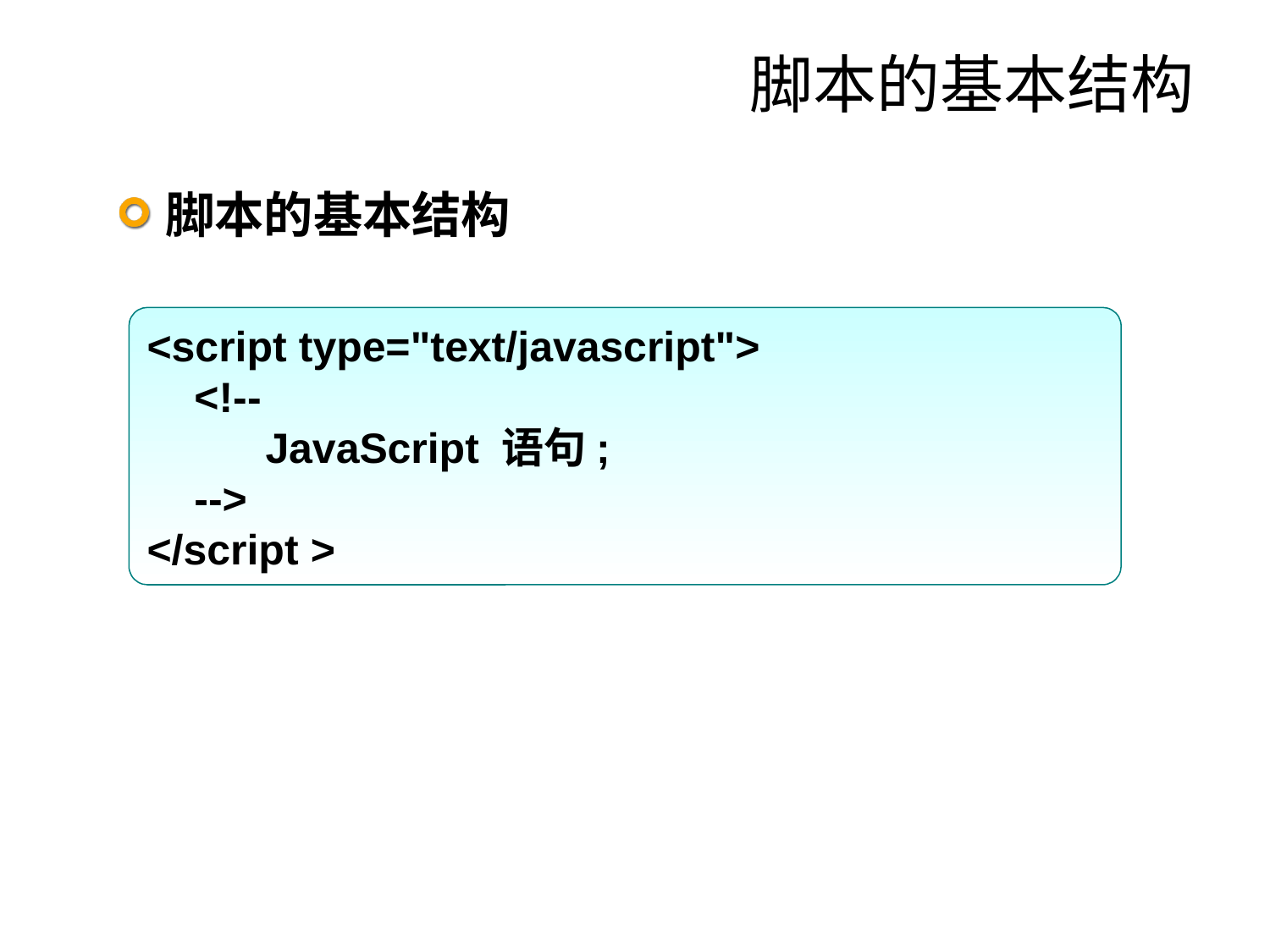

# 脚本的基本结构
脚本的基本结构
<script type="text/javascript">
    <!--
          JavaScript 语句;
    -->
</script >